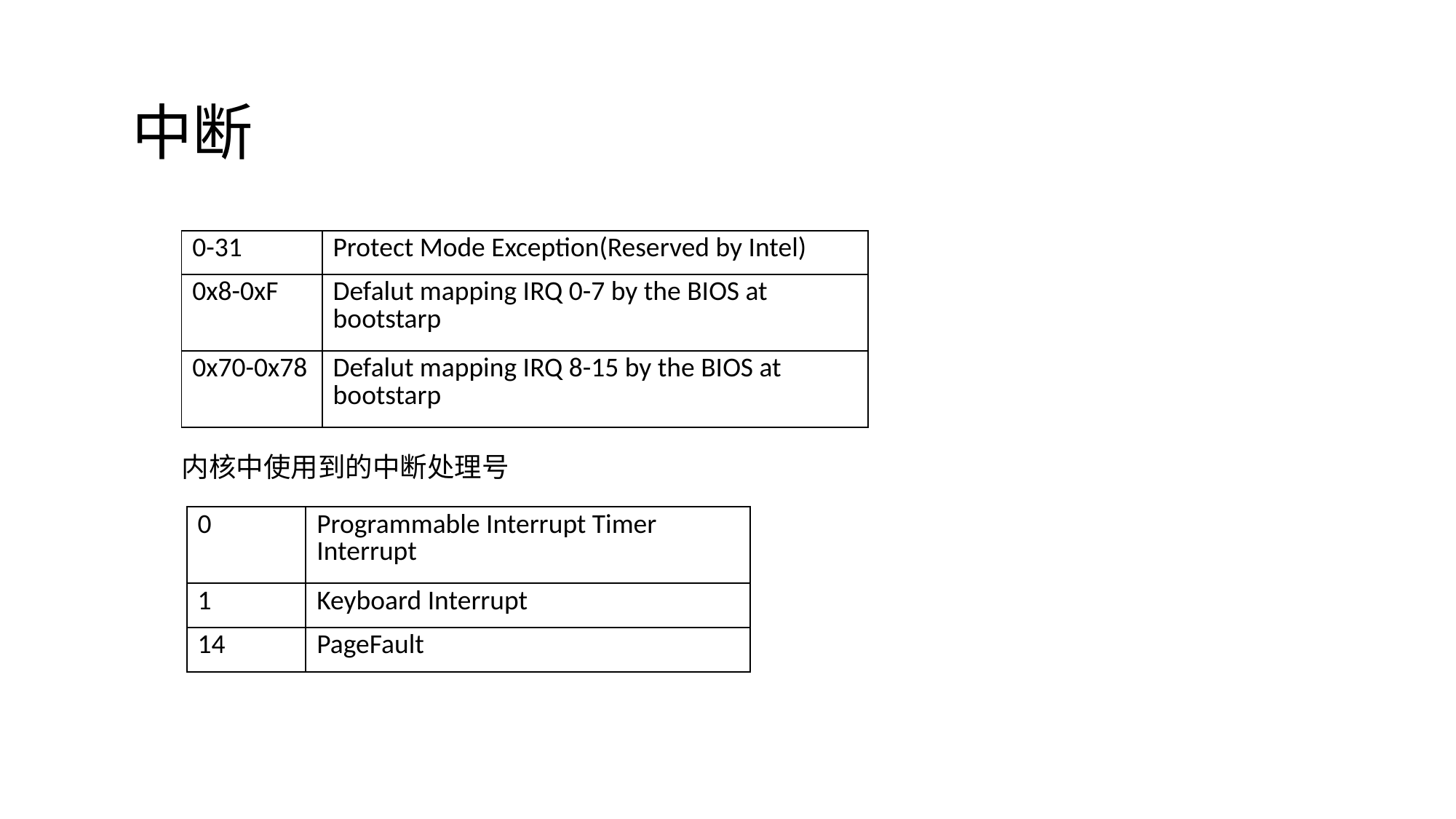

中断
| 0-31 | Protect Mode Exception(Reserved by Intel) |
| --- | --- |
| 0x8-0xF | Defalut mapping IRQ 0-7 by the BIOS at bootstarp |
| 0x70-0x78 | Defalut mapping IRQ 8-15 by the BIOS at bootstarp |
内核中使用到的中断处理号
| 0 | Programmable Interrupt Timer Interrupt |
| --- | --- |
| 1 | Keyboard Interrupt |
| 14 | PageFault |